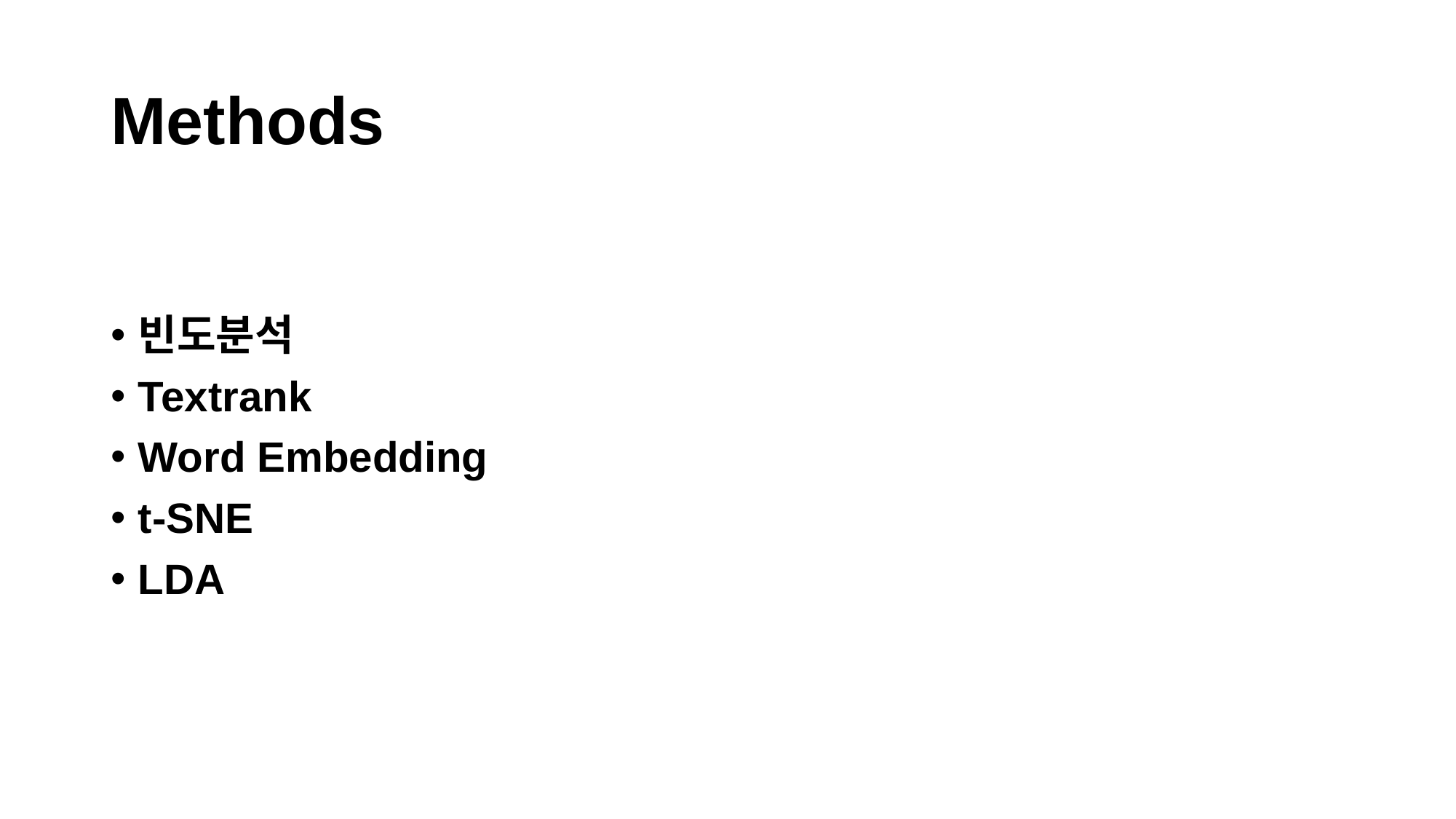

# Methods
빈도분석
Textrank
Word Embedding
t-SNE
LDA